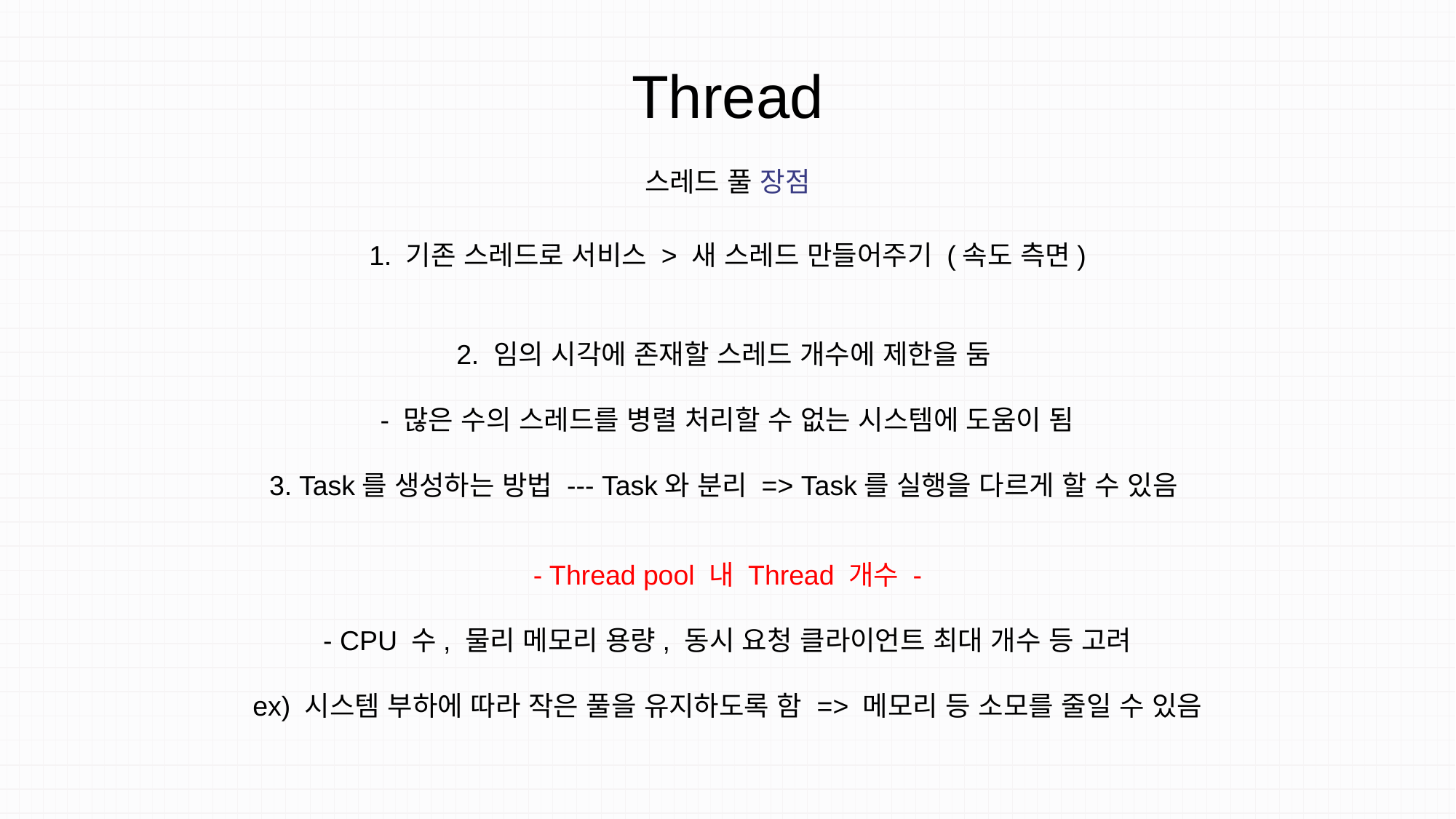

Thread
스레드 풀 장점
1. 기존 스레드로 서비스 > 새 스레드 만들어주기 (속도 측면)
2. 임의 시각에 존재할 스레드 개수에 제한을 둠

- 많은 수의 스레드를 병렬 처리할 수 없는 시스템에 도움이 됨

3. Task를 생성하는 방법 --- Task와 분리 => Task를 실행을 다르게 할 수 있음
- Thread pool 내 Thread 개수 -

- CPU 수, 물리 메모리 용량, 동시 요청 클라이언트 최대 개수 등 고려

ex) 시스템 부하에 따라 작은 풀을 유지하도록 함 => 메모리 등 소모를 줄일 수 있음